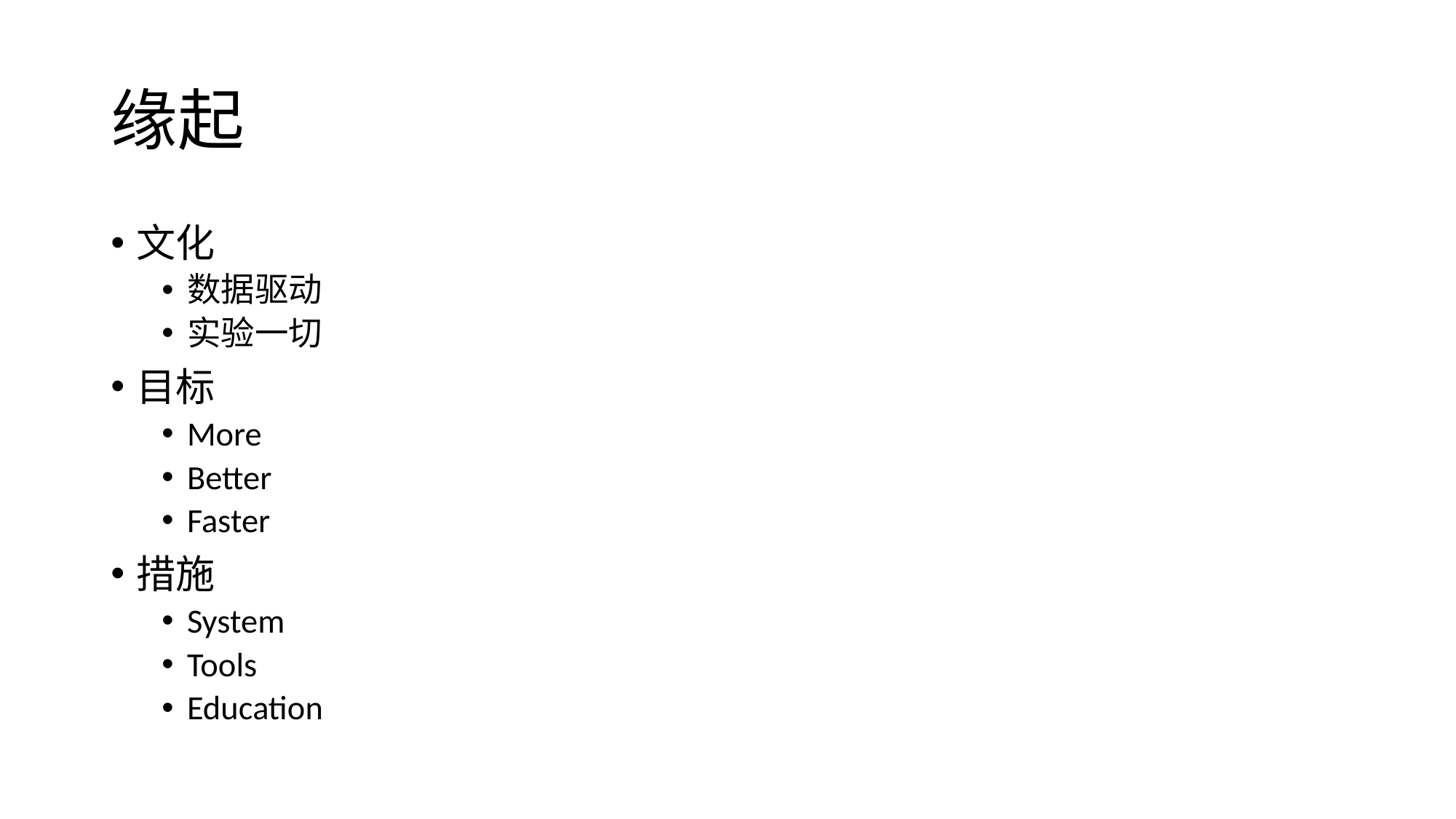

# 缘起
文化
数据驱动
实验一切
目标
More
Better
Faster
措施
System
Tools
Education